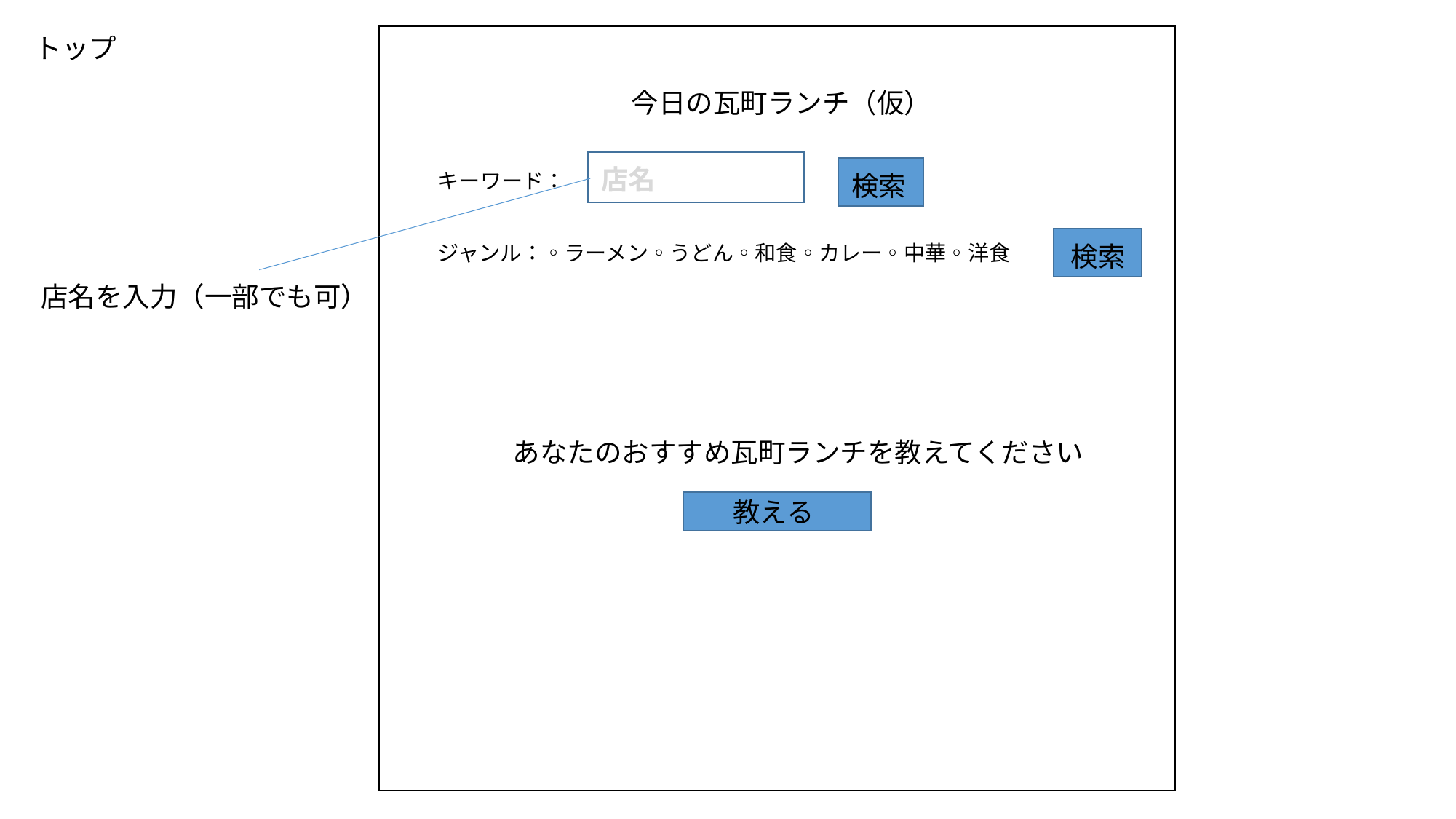

トップ

今日の瓦町ランチ（仮）

店名

キーワード：
検索

ジャンル：◦ラーメン◦うどん◦和食◦カレー◦中華◦洋食
検索
店名を入力（一部でも可）
あなたのおすすめ瓦町ランチを教えてください
教える